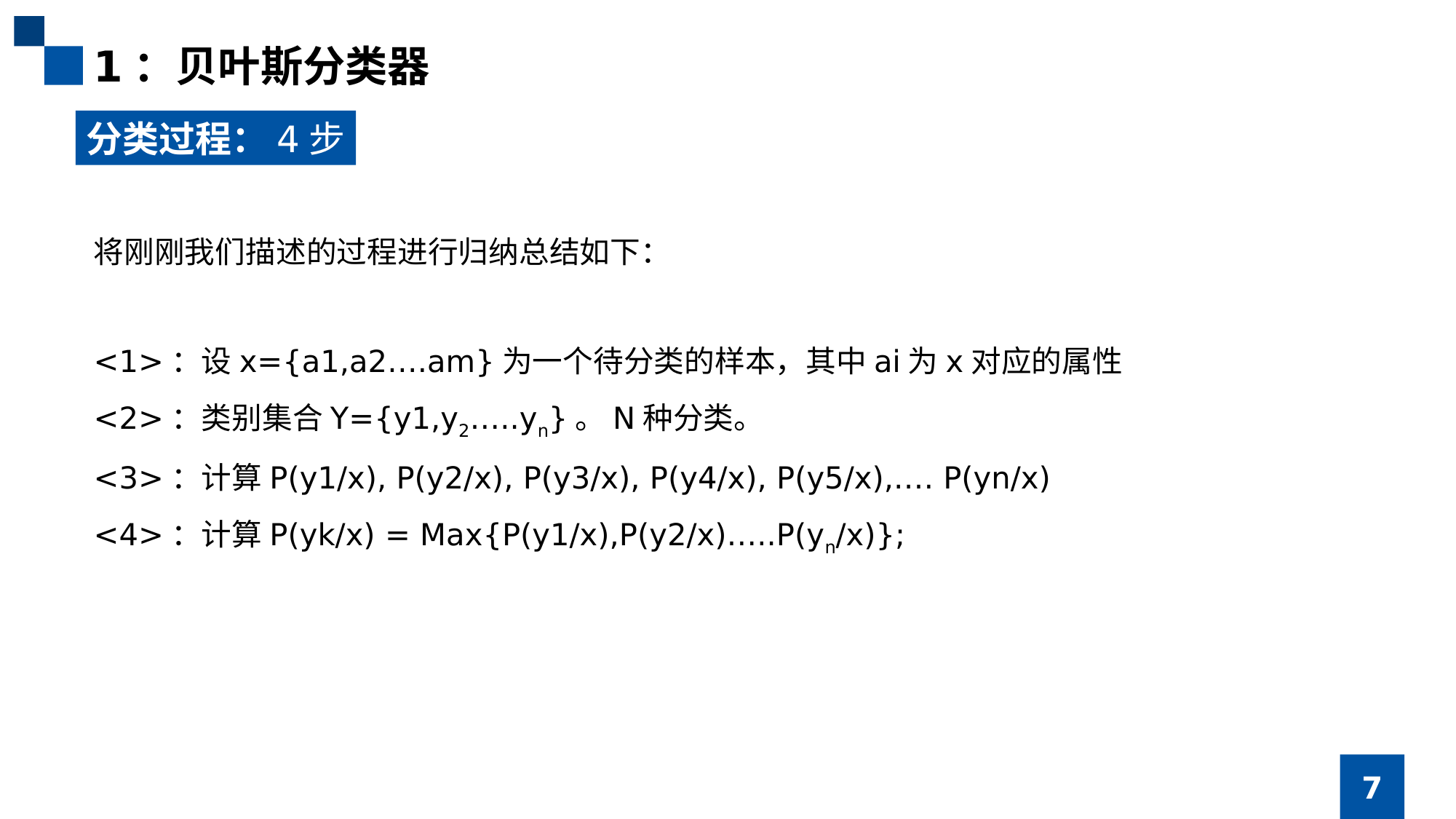

1：贝叶斯分类器
分类过程：4步
将刚刚我们描述的过程进行归纳总结如下：

<1>：设x={a1,a2….am}为一个待分类的样本，其中ai为x对应的属性
<2>：类别集合Y={y1,y2…..yn}。N种分类。
<3>：计算P(y1/x), P(y2/x), P(y3/x), P(y4/x), P(y5/x),…. P(yn/x)
<4>：计算P(yk/x) = Max{P(y1/x),P(y2/x)…..P(yn/x)};

7